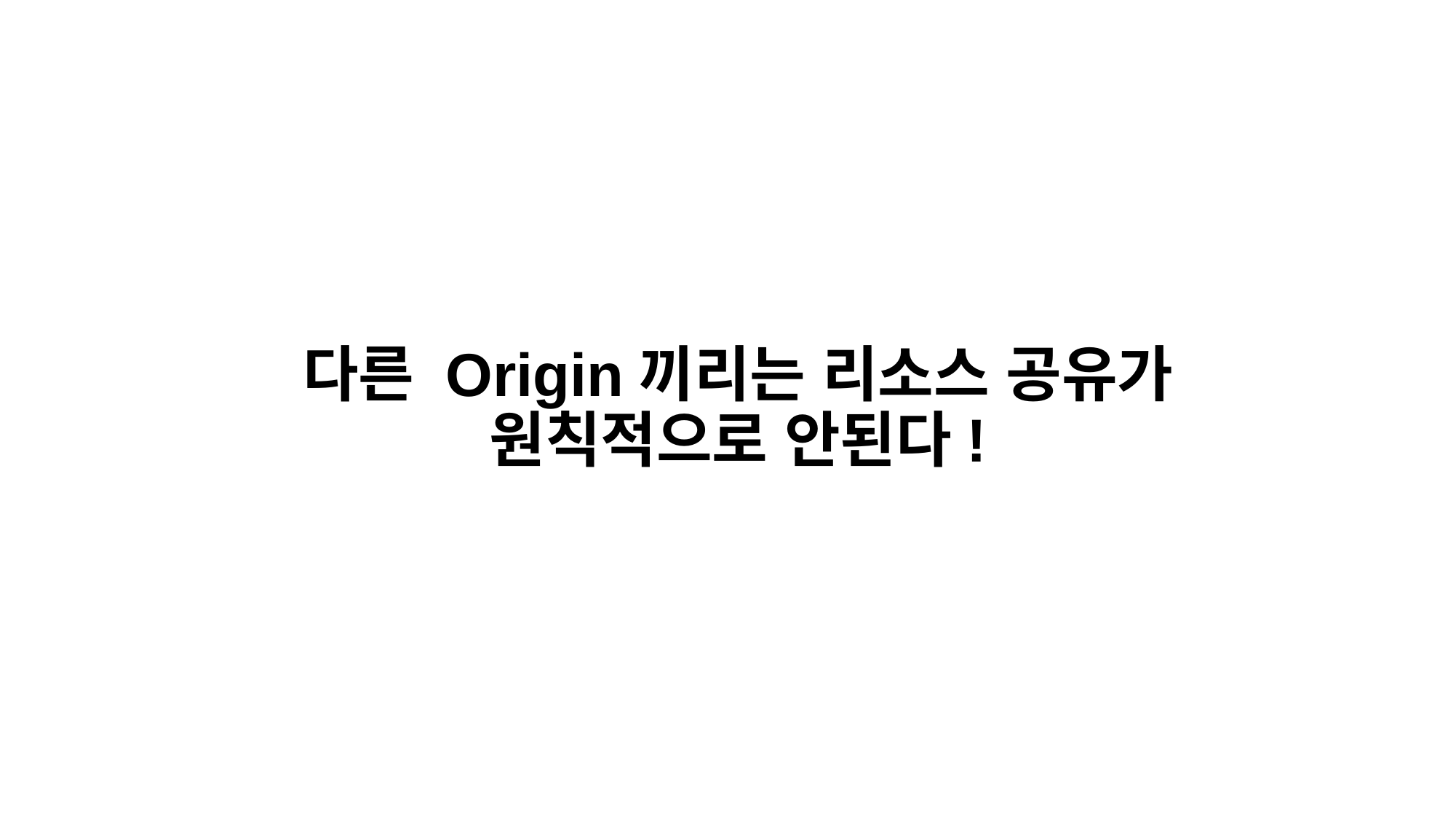

# 다른 Origin끼리는 리소스 공유가 원칙적으로 안된다!